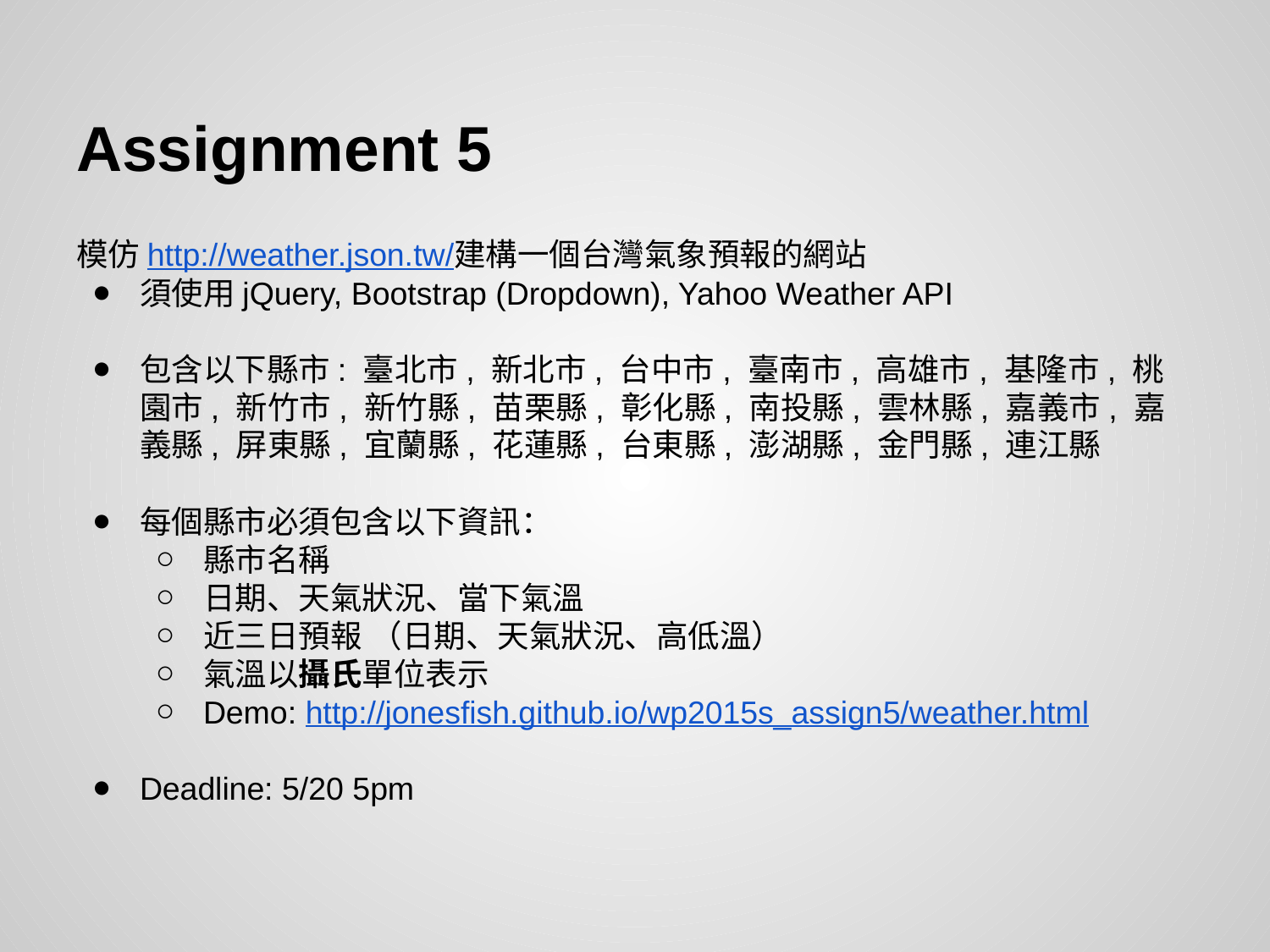

# Assignment 5
模仿http://weather.json.tw/建構一個台灣氣象預報的網站
須使用jQuery, Bootstrap (Dropdown), Yahoo Weather API

包含以下縣市: 臺北市, 新北市, 台中市, 臺南市, 高雄市, 基隆市, 桃園市, 新竹市, 新竹縣, 苗栗縣, 彰化縣, 南投縣, 雲林縣, 嘉義市, 嘉義縣, 屏東縣, 宜蘭縣, 花蓮縣, 台東縣, 澎湖縣, 金門縣, 連江縣

每個縣市必須包含以下資訊：
縣市名稱
日期、天氣狀況、當下氣溫
近三日預報 （日期、天氣狀況、高低溫）
氣溫以攝氏單位表示
Demo: http://jonesfish.github.io/wp2015s_assign5/weather.html

Deadline: 5/20 5pm